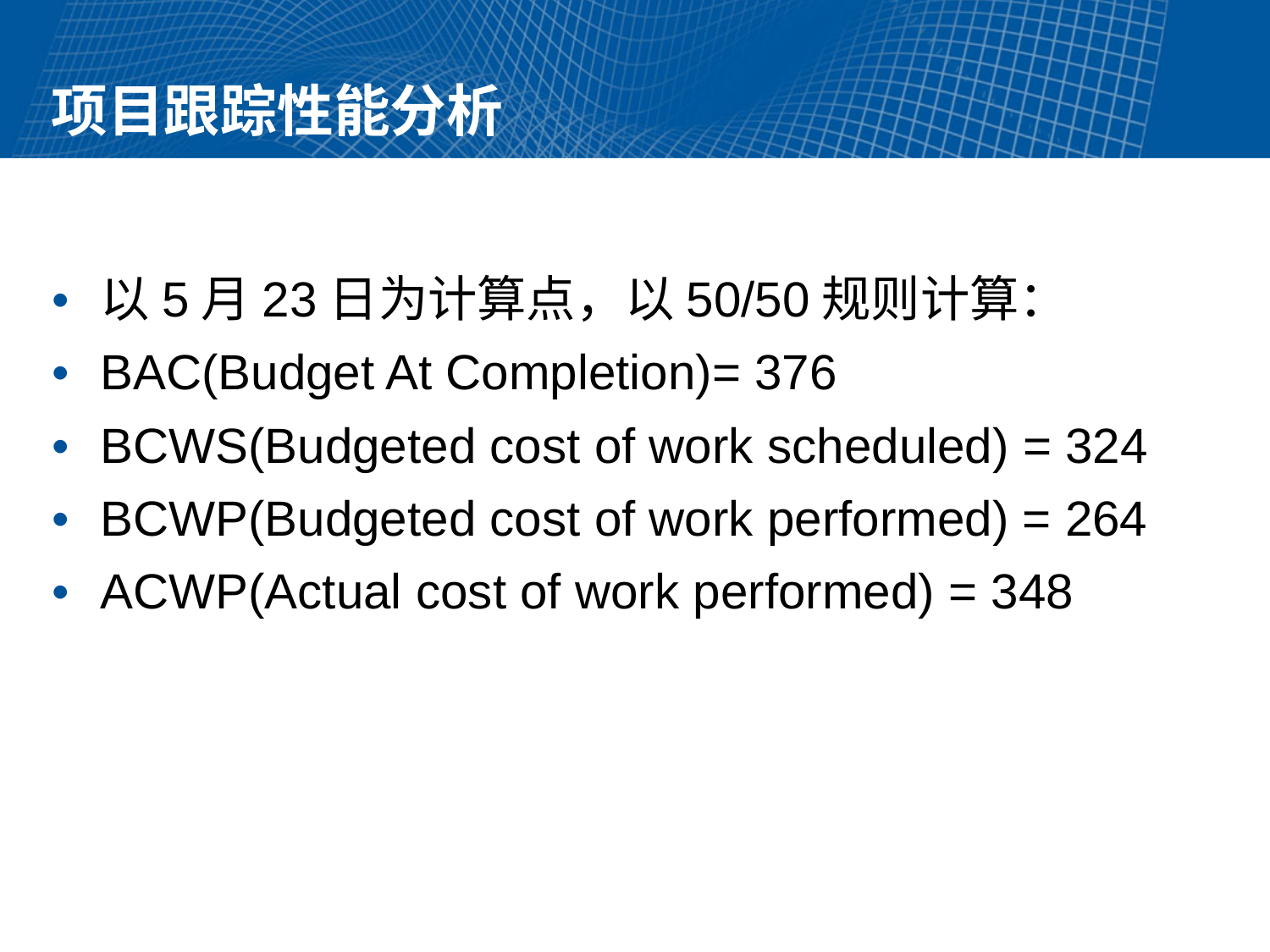

# 项目跟踪性能分析

以5月23日为计算点，以50/50规则计算：
BAC(Budget At Completion)= 376
BCWS(Budgeted cost of work scheduled) = 324
BCWP(Budgeted cost of work performed) = 264
ACWP(Actual cost of work performed) = 348